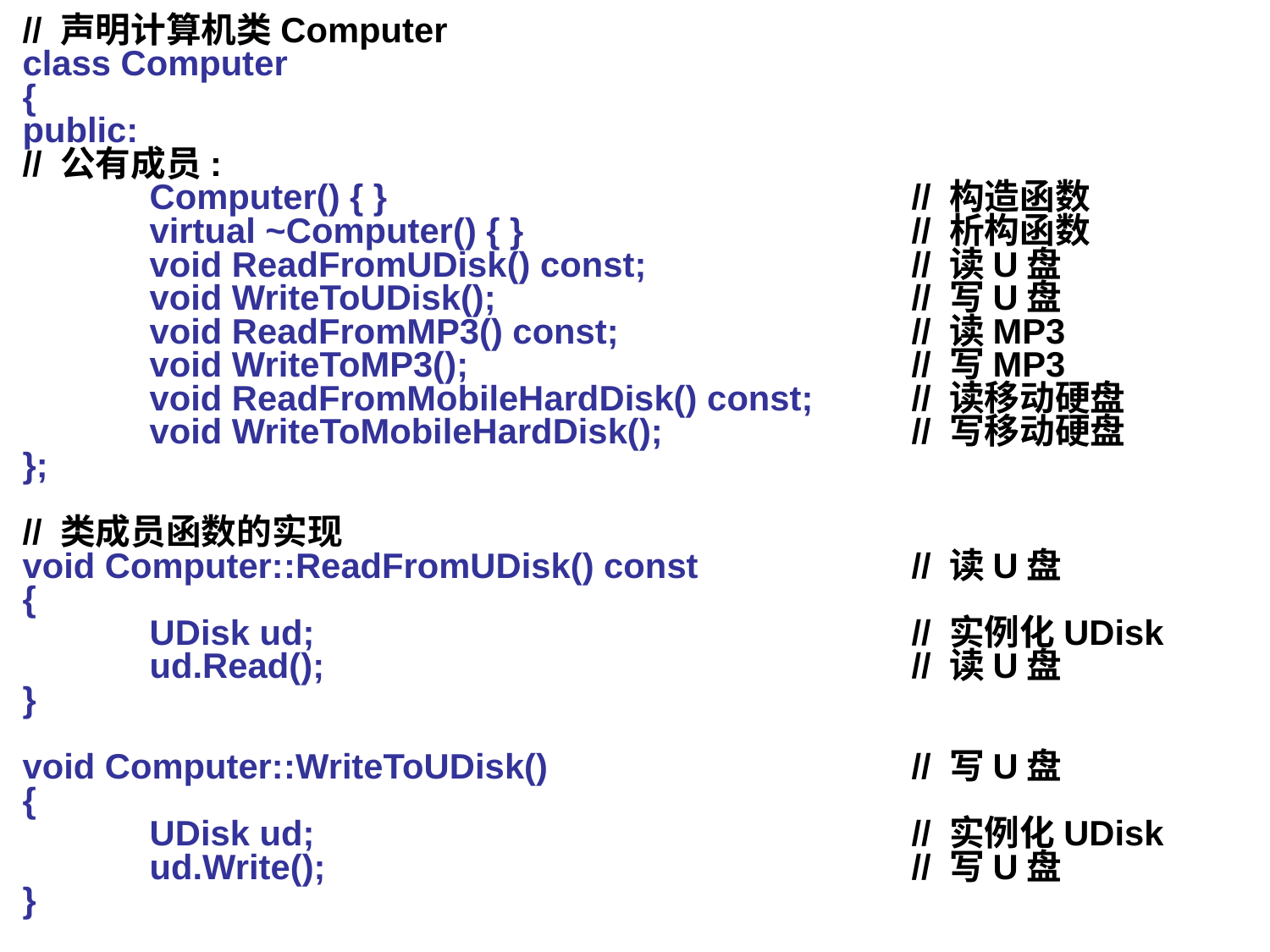

// 声明计算机类Computer
class Computer
{
public:
// 公有成员:
	Computer() { }					// 构造函数
	virtual ~Computer() { }				// 析构函数
	void ReadFromUDisk() const;			// 读U盘
	void WriteToUDisk();				// 写U盘
	void ReadFromMP3() const;			// 读MP3
	void WriteToMP3();				// 写MP3
	void ReadFromMobileHardDisk() const;	// 读移动硬盘
	void WriteToMobileHardDisk();		// 写移动硬盘
};

// 类成员函数的实现
void Computer::ReadFromUDisk() const		// 读U盘
{
	UDisk ud;					// 实例化UDisk
	ud.Read();					// 读U盘
}

void Computer::WriteToUDisk()			// 写U盘
{
	UDisk ud;					// 实例化UDisk
	ud.Write();					// 写U盘
}